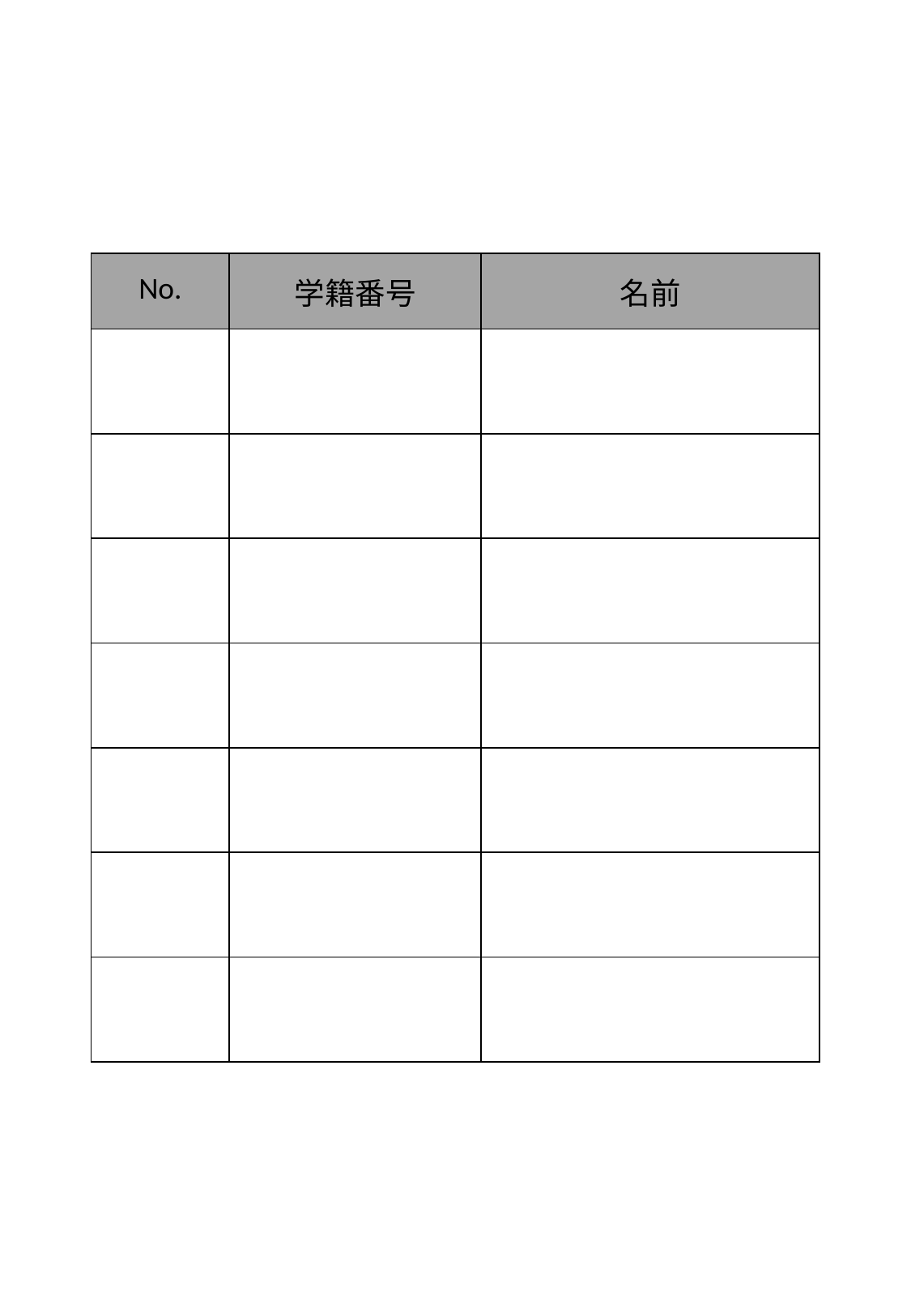

| No. | 学籍番号 | 名前 |
| --- | --- | --- |
|  |  |  |
|  |  |  |
|  |  |  |
|  |  |  |
|  |  |  |
|  |  |  |
|  |  |  |